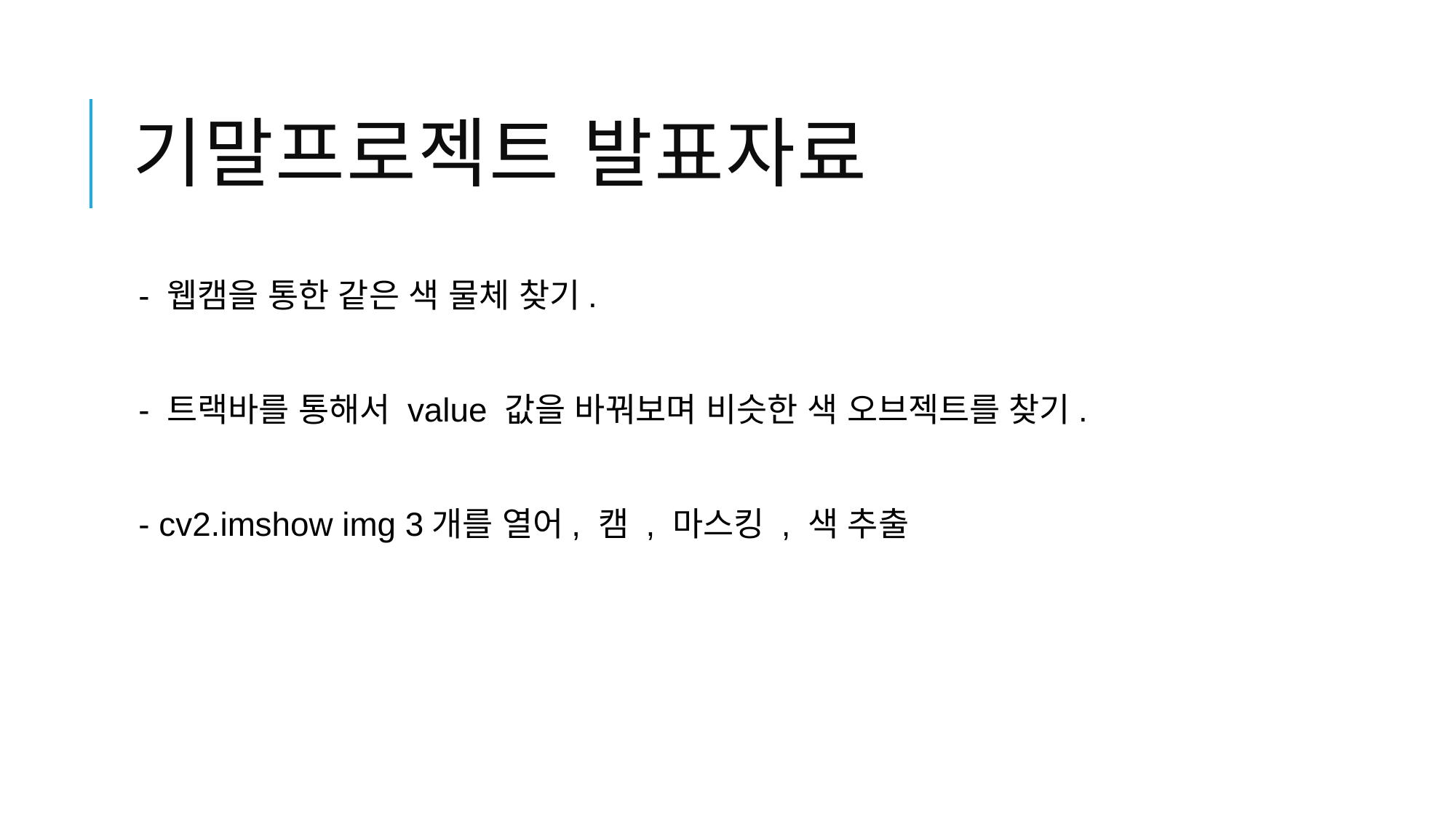

# 기말프로젝트 발표자료
- 웹캠을 통한 같은 색 물체 찾기.

- 트랙바를 통해서 value 값을 바꿔보며 비슷한 색 오브젝트를 찾기.

- cv2.imshow img 3개를 열어, 캠 , 마스킹 , 색 추출